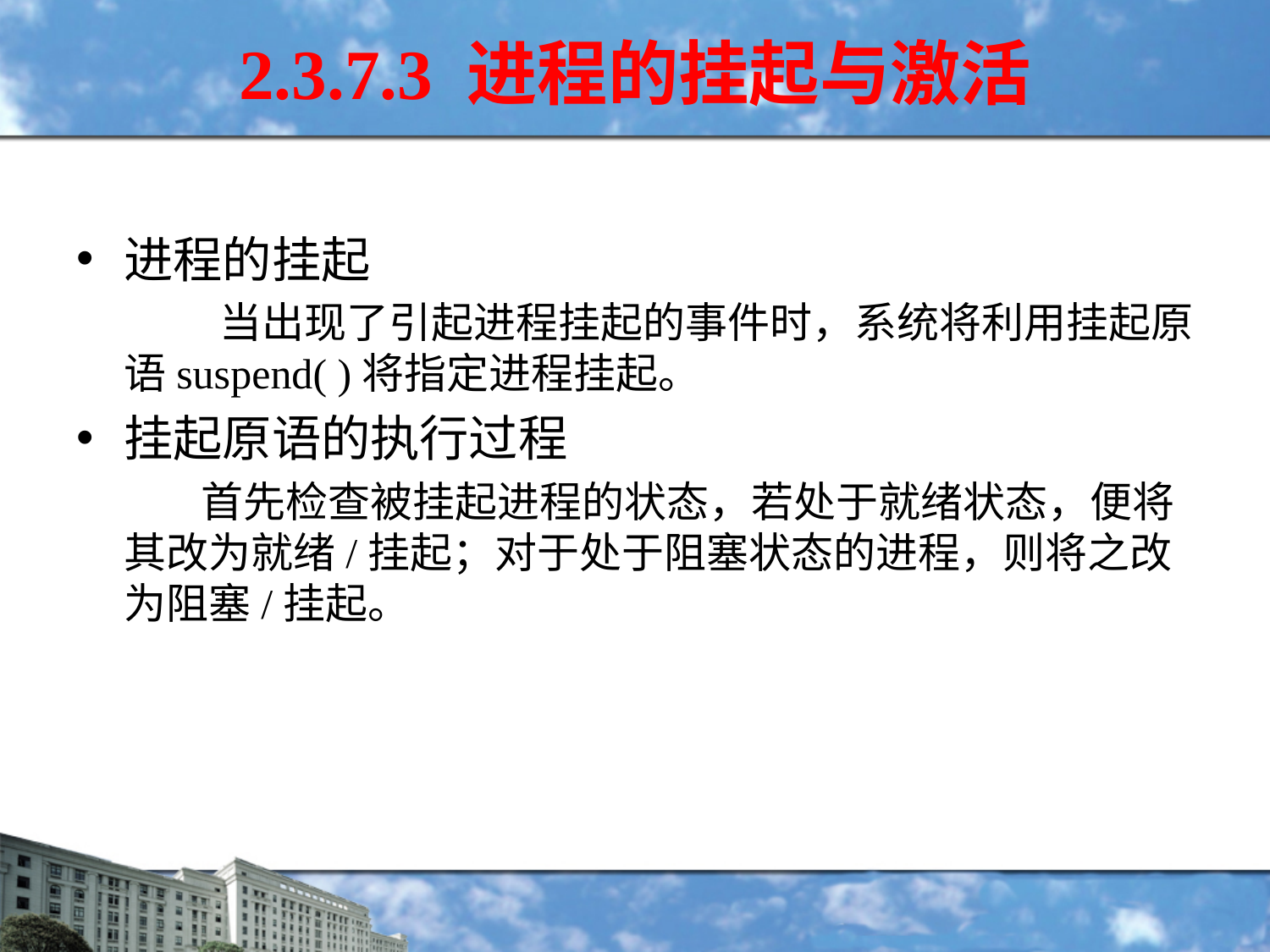

进程的挂起
              当出现了引起进程挂起的事件时，系统将利用挂起原语suspend( )将指定进程挂起。
挂起原语的执行过程
            首先检查被挂起进程的状态，若处于就绪状态，便将其改为就绪/挂起；对于处于阻塞状态的进程，则将之改为阻塞/挂起。

2.3.7.3 进程的挂起与激活